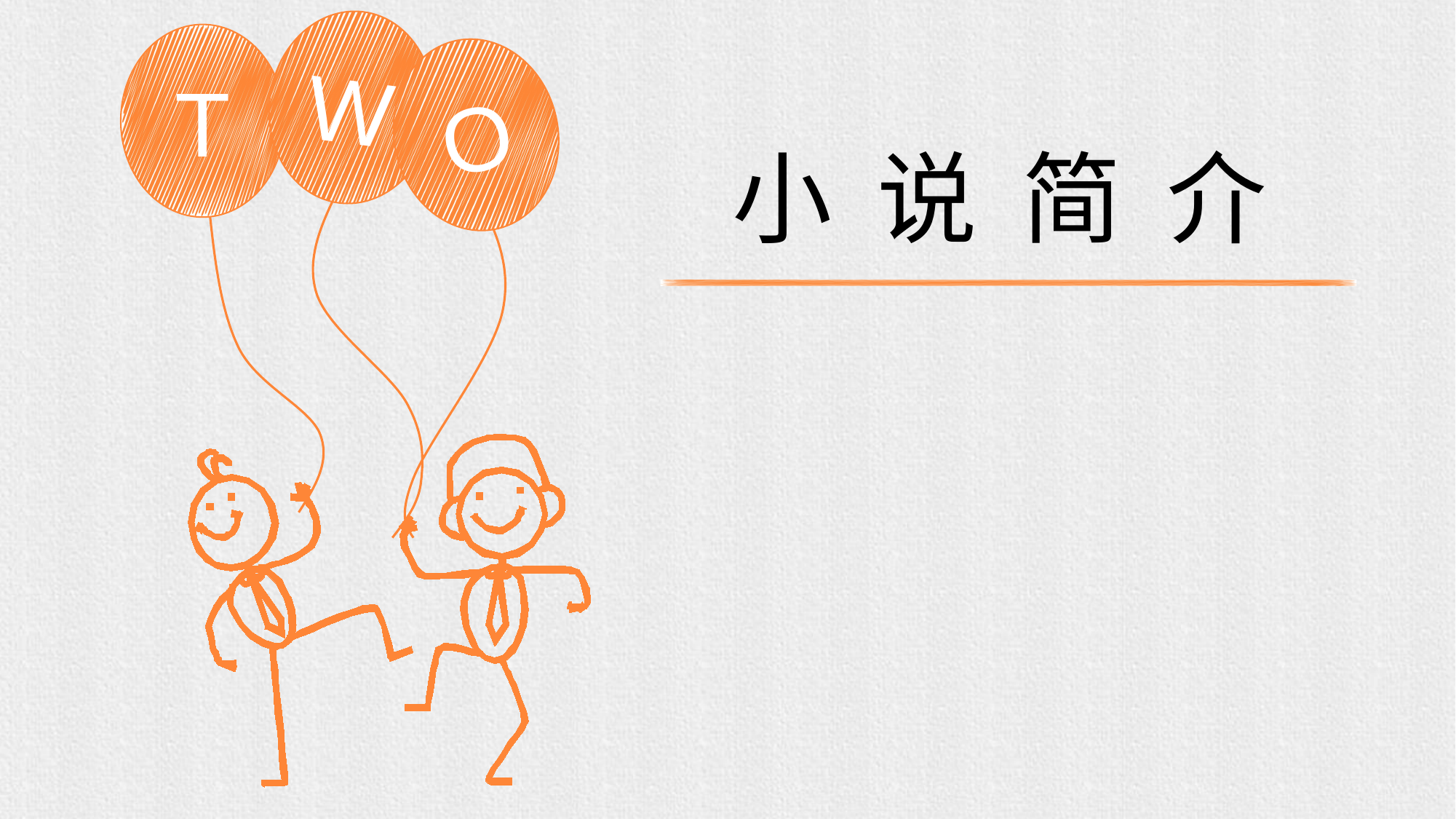

W

T

O

小  说  简  介